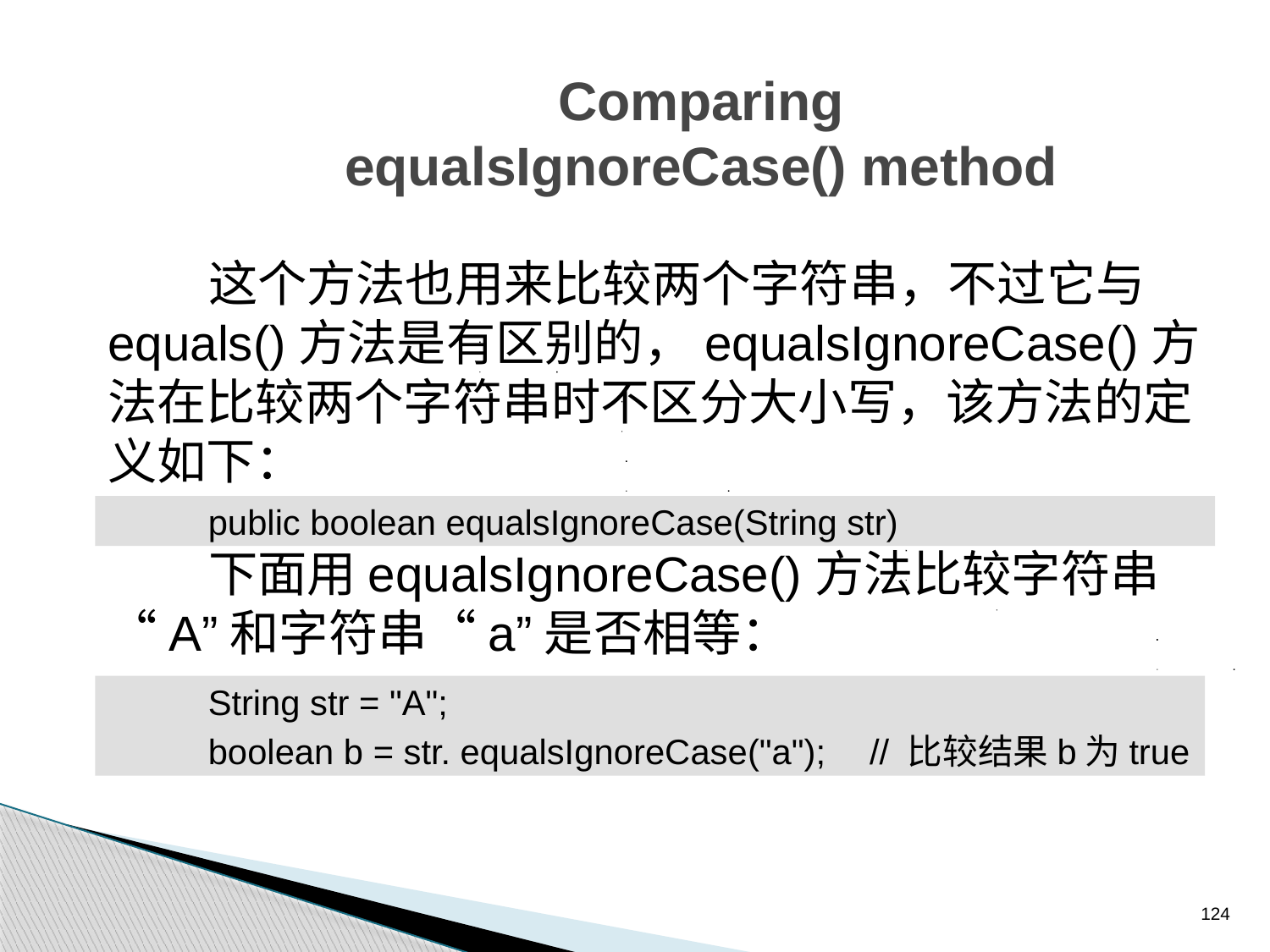

# Comparing equalsIgnoreCase() method
这个方法也用来比较两个字符串，不过它与equals()方法是有区别的，equalsIgnoreCase()方法在比较两个字符串时不区分大小写，该方法的定义如下：

下面用equalsIgnoreCase()方法比较字符串“A”和字符串“a”是否相等：

public boolean equalsIgnoreCase(String str)

String str = "A";
boolean b = str. equalsIgnoreCase("a");	// 比较结果b为true
124